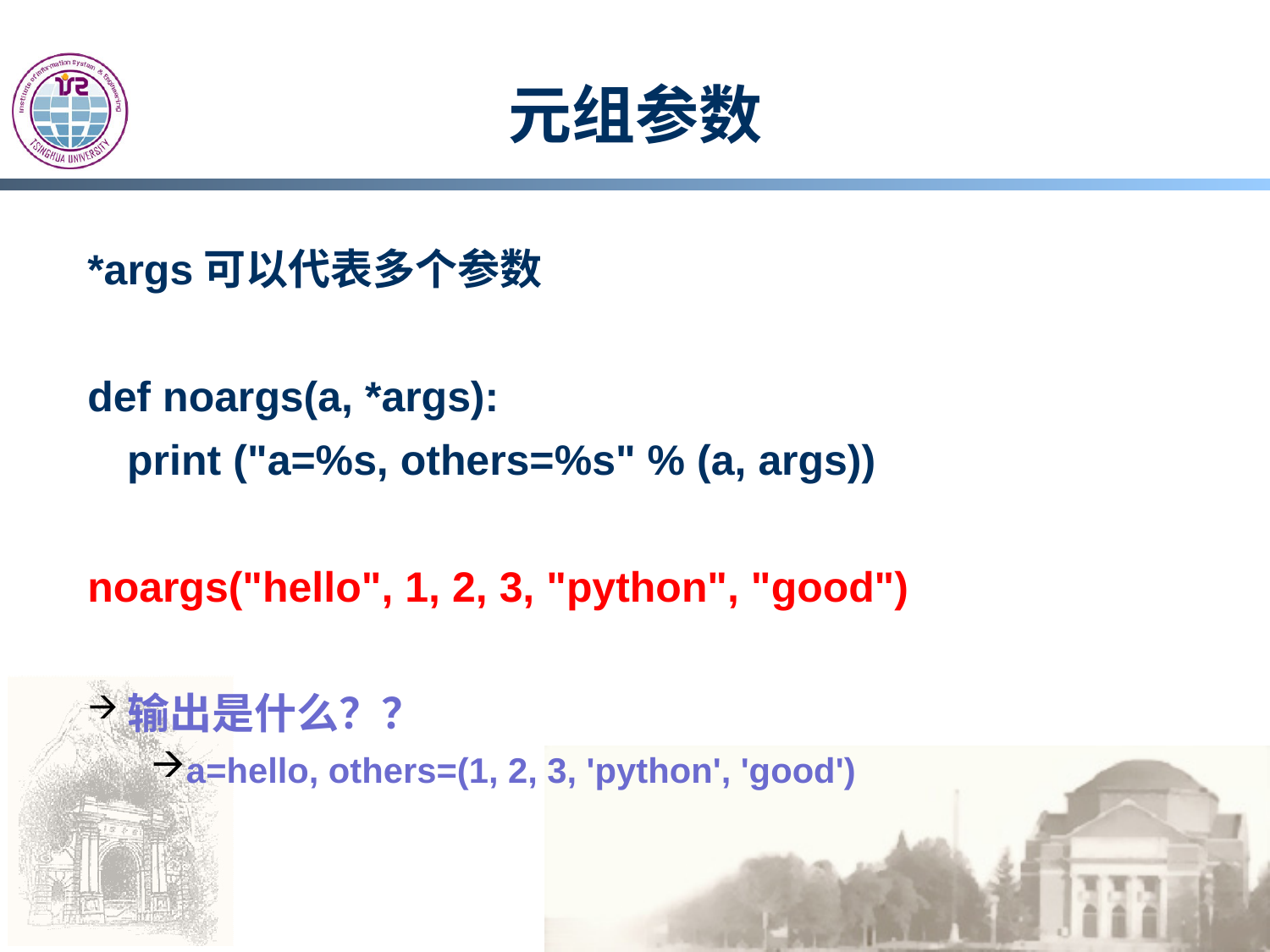

# 元组参数
*args可以代表多个参数

def noargs(a, *args):
	print ("a=%s, others=%s" % (a, args))

noargs("hello", 1, 2, 3, "python", "good")

输出是什么？？
a=hello, others=(1, 2, 3, 'python', 'good')